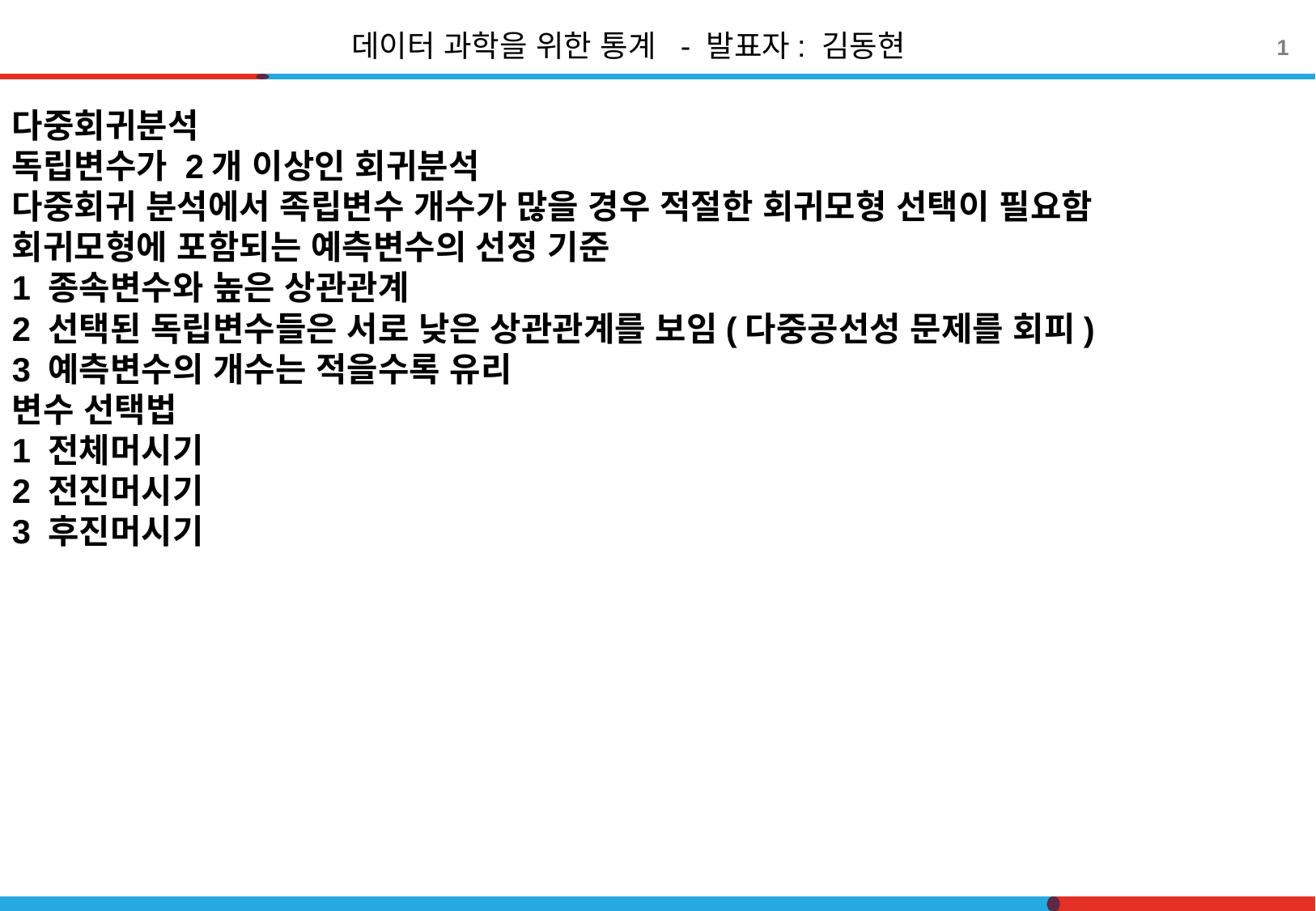

데이터 과학을 위한 통계  - 발표자: 김동현
1
다중회귀분석
독립변수가 2개 이상인 회귀분석
다중회귀 분석에서 족립변수 개수가 많을 경우 적절한 회귀모형 선택이 필요함
회귀모형에 포함되는 예측변수의 선정 기준
1 종속변수와 높은 상관관계
2 선택된 독립변수들은 서로 낮은 상관관계를 보임(다중공선성 문제를 회피)
3 예측변수의 개수는 적을수록 유리
변수 선택법
1 전체머시기
2 전진머시기
3 후진머시기